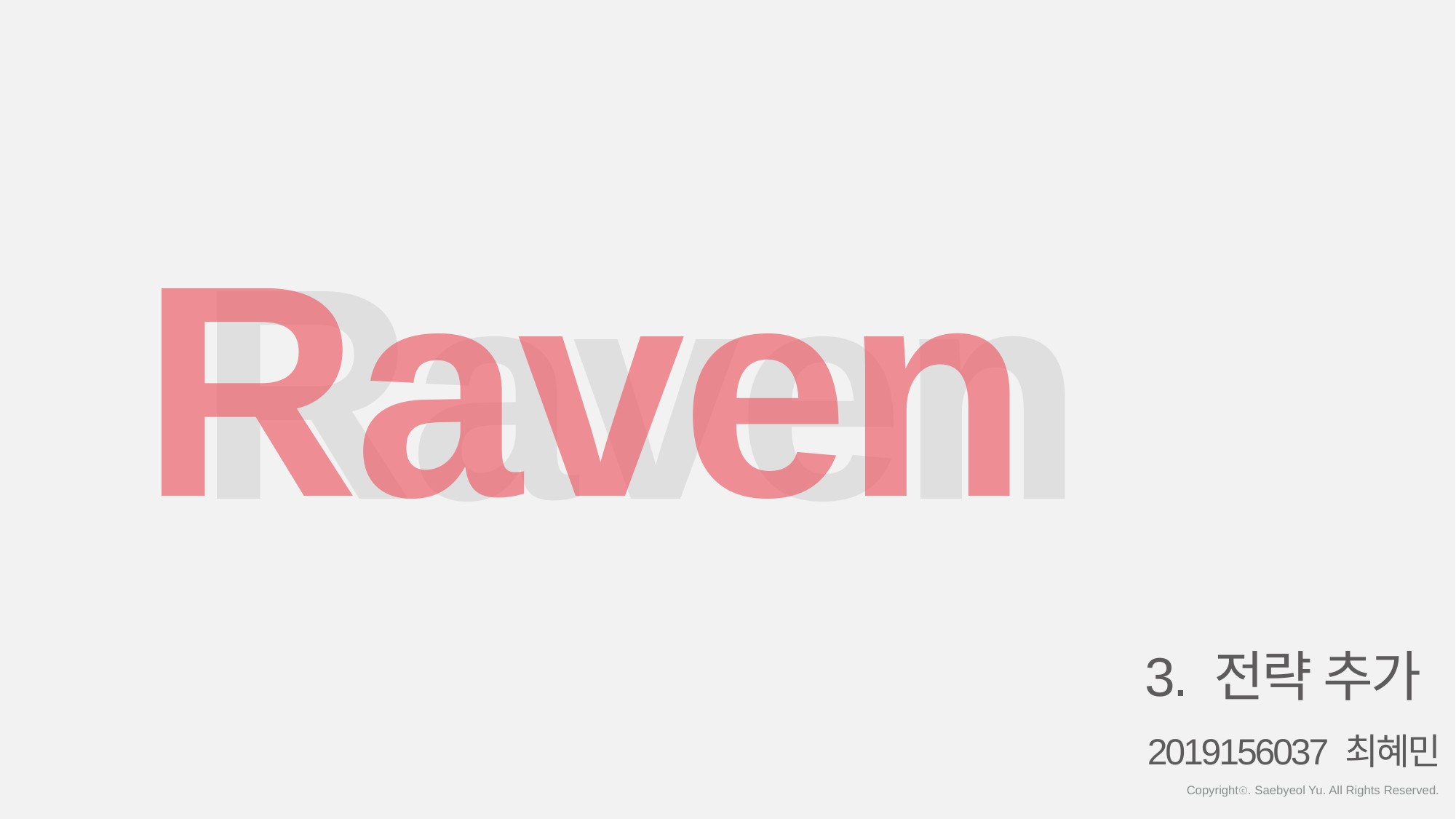

Raven
Raven
3. 전략 추가
2019156037 최혜민